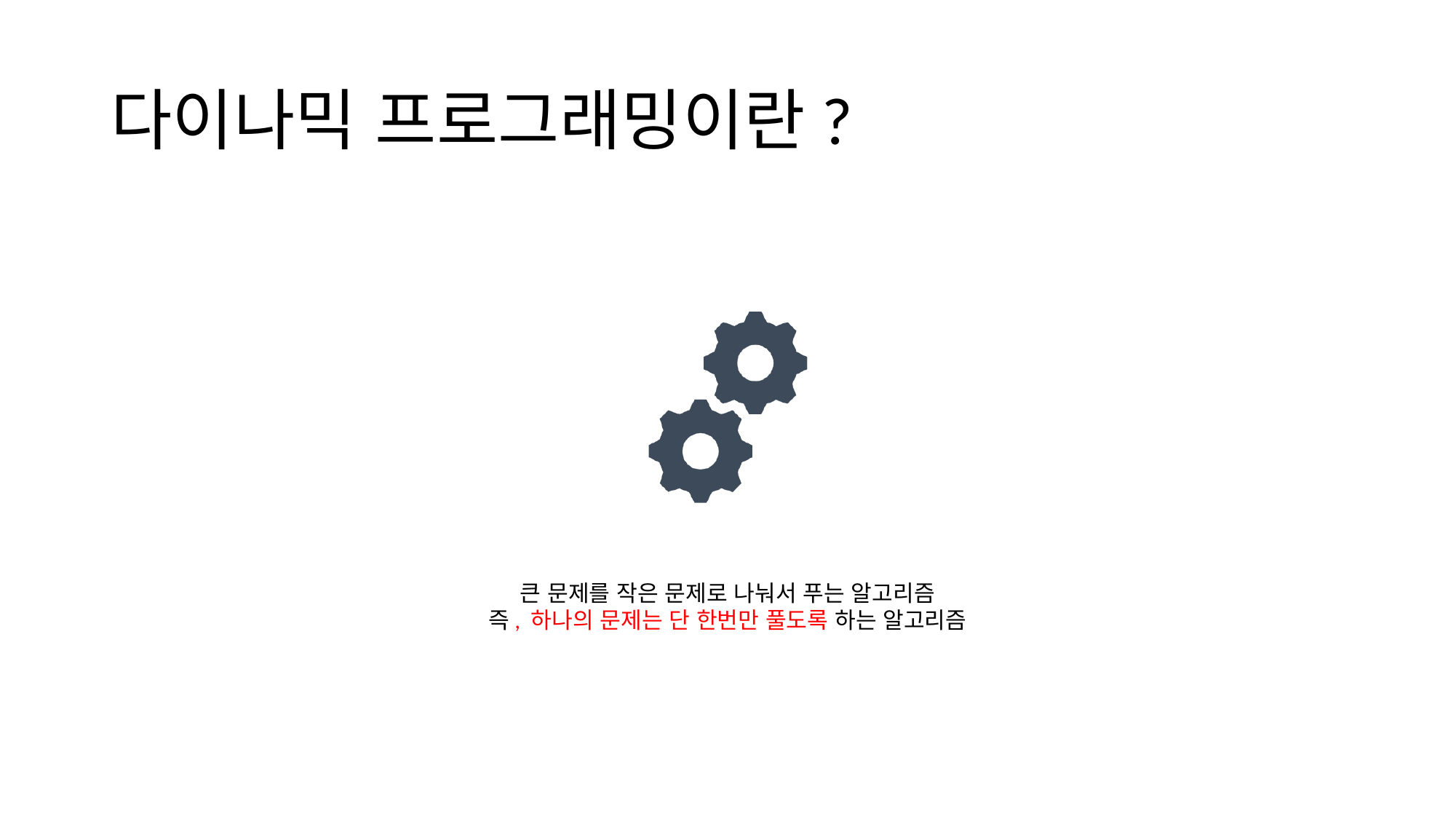

# 다이나믹 프로그래밍이란?
큰 문제를 작은 문제로 나눠서 푸는 알고리즘
즉, 하나의 문제는 단 한번만 풀도록 하는 알고리즘